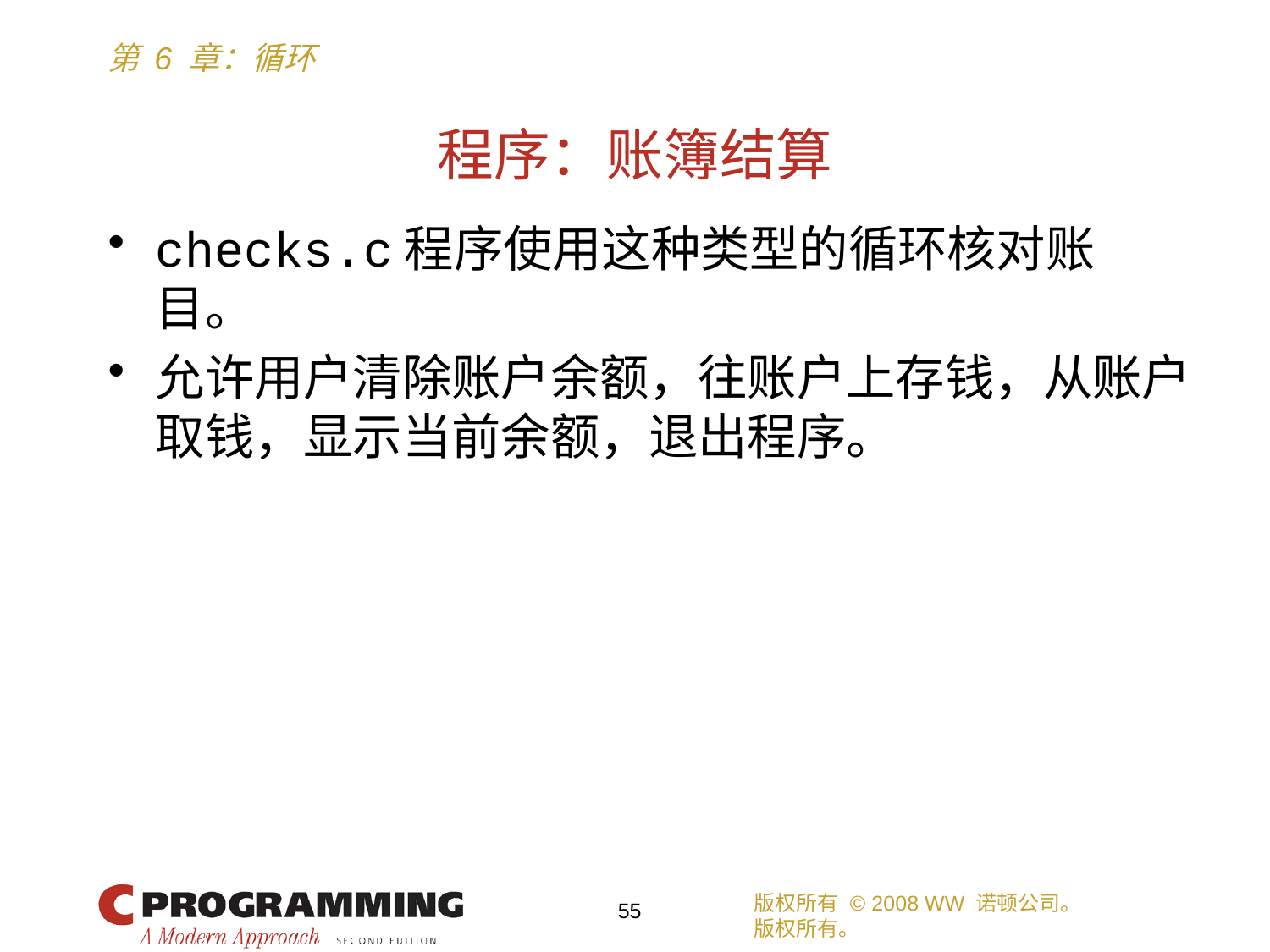

# 程序：账簿结算
checks.c程序使用这种类型的循环核对账目。
允许用户清除账户余额，往账户上存钱，从账户取钱，显示当前余额，退出程序。
版权所有 © 2008 WW 诺顿公司。
版权所有。
55